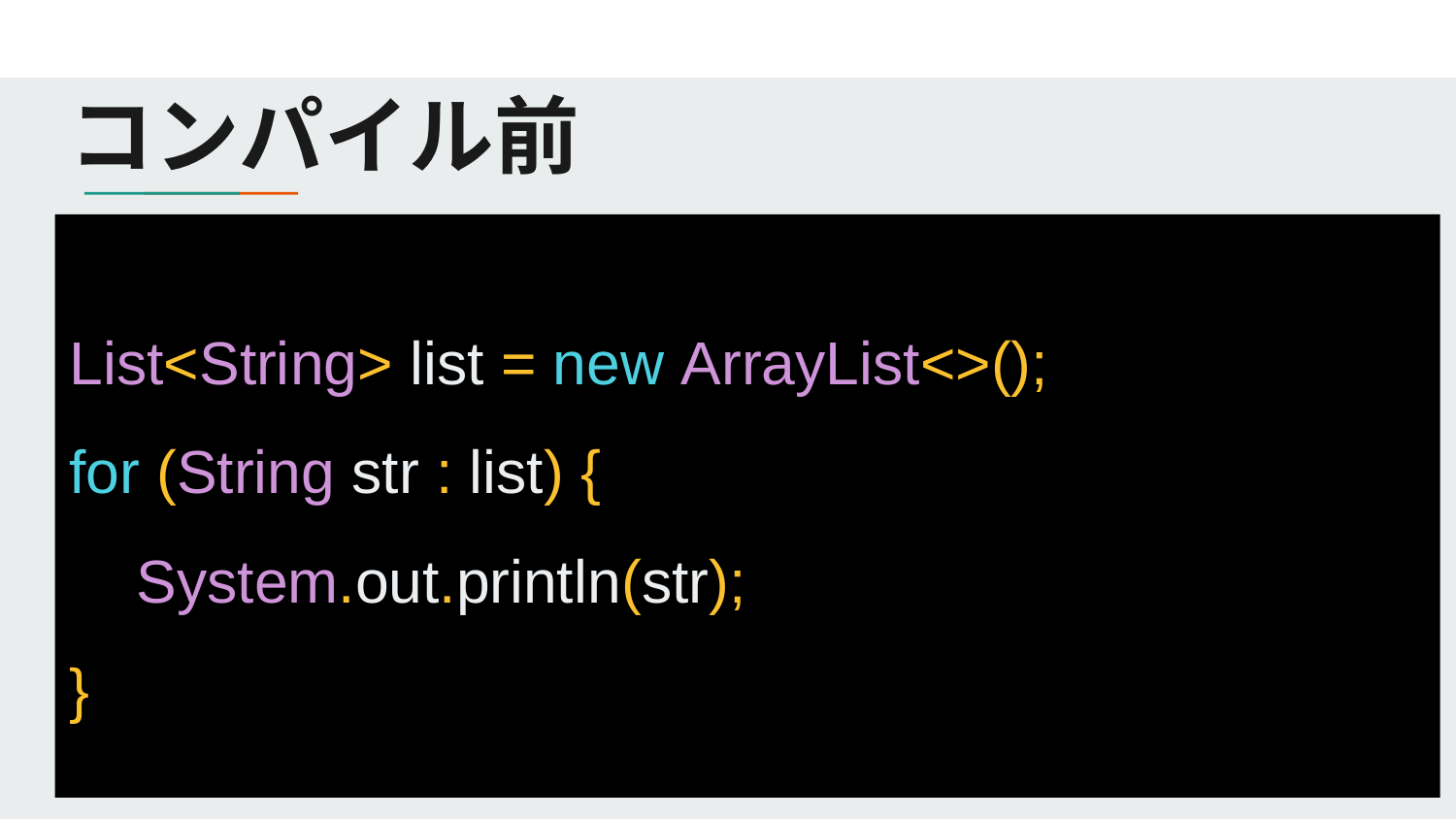

# コンパイル前
List<String> list = new ArrayList<>();
for (String str : list) {
    System.out.println(str);
}